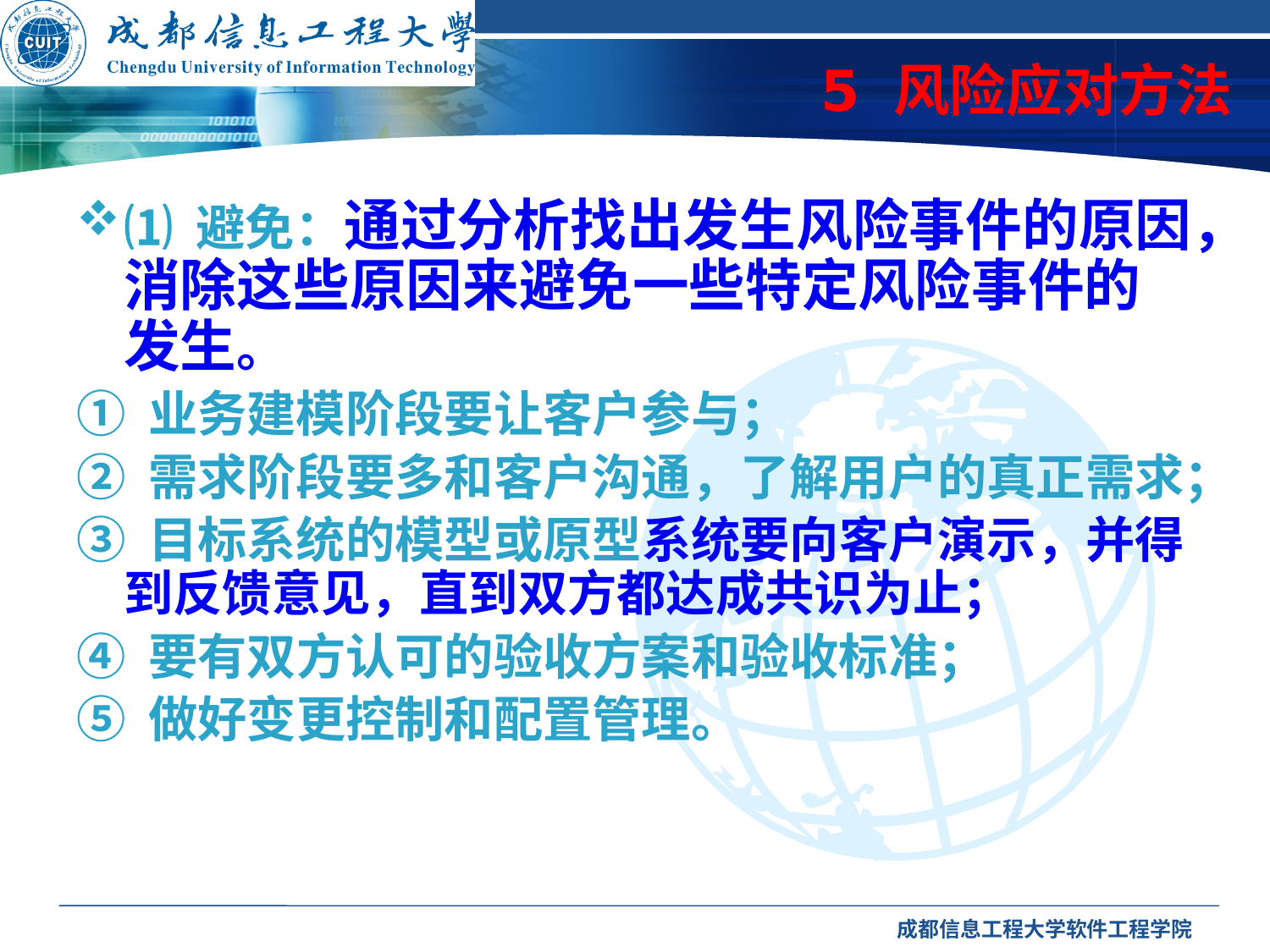

# 5 风险应对方法
⑴ 避免：通过分析找出发生风险事件的原因，消除这些原因来避免一些特定风险事件的发生。
① 业务建模阶段要让客户参与；
② 需求阶段要多和客户沟通，了解用户的真正需求；
③ 目标系统的模型或原型系统要向客户演示，并得到反馈意见，直到双方都达成共识为止；
④ 要有双方认可的验收方案和验收标准；
⑤ 做好变更控制和配置管理。